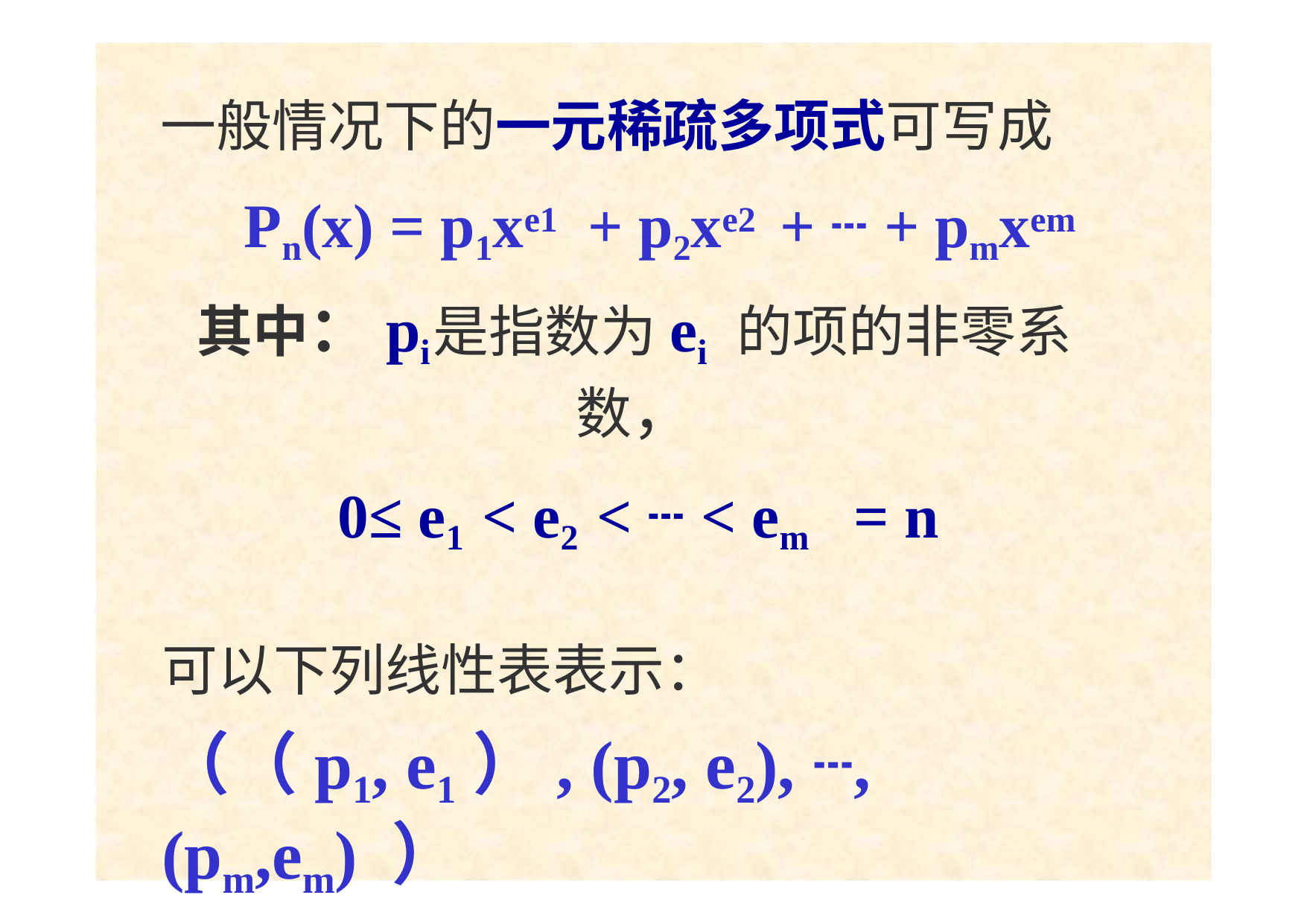

一般情况下的一元稀疏多项式可写成
# Pn(x) = p1xe1	+ p2xe2	+ ┄ + pmxem
其中：pi	是指数为ei 的项的非零系数，
0≤ e1	< e2	< ┄ < em	= n

可以下列线性表表示：
（（p1, e1）, (p2, e2), ┄, (pm,em) ）